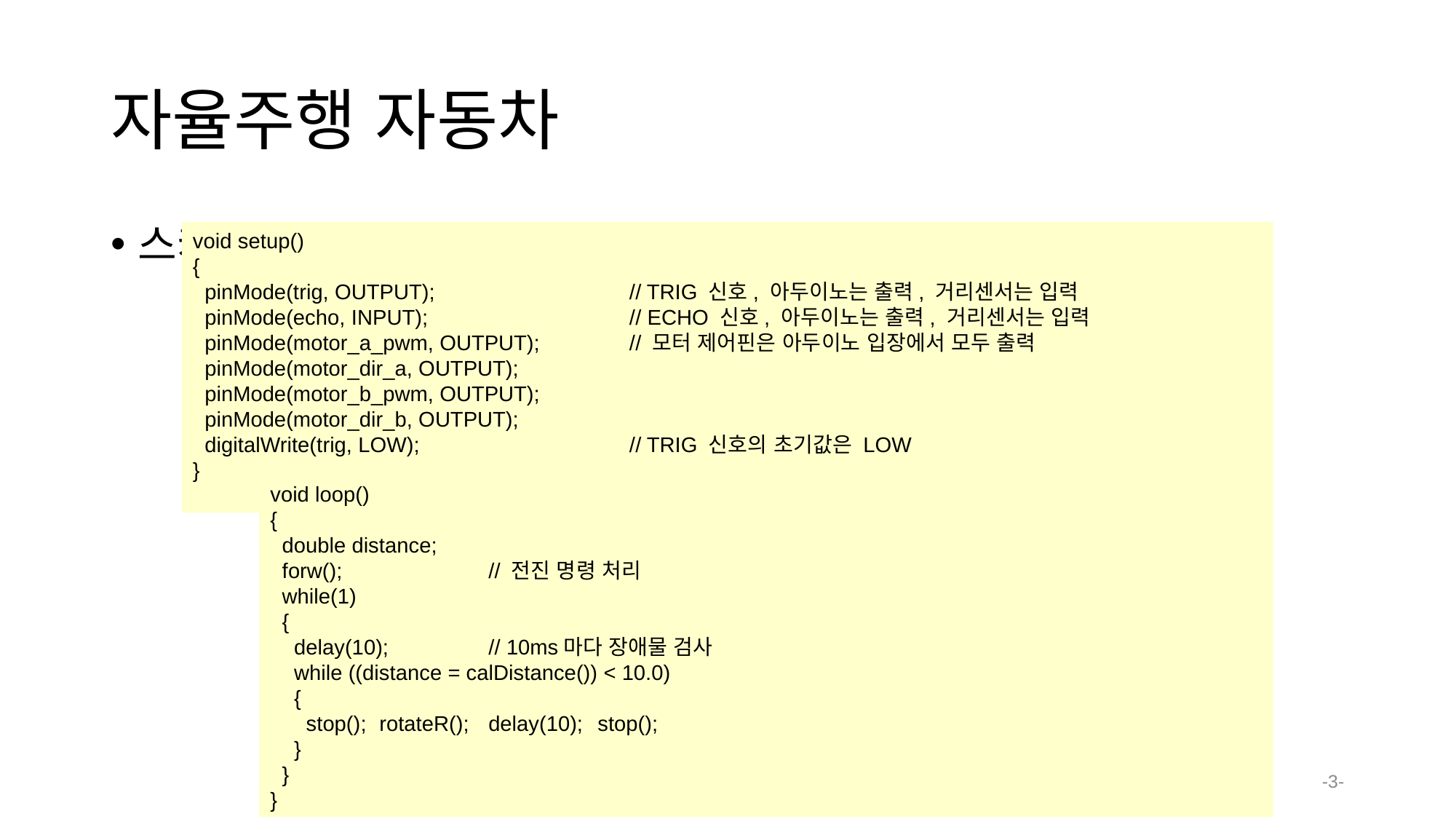

# 자율주행 자동차
스케치 프로그램
void setup()
{
  pinMode(trig, OUTPUT);		// TRIG 신호, 아두이노는 출력, 거리센서는 입력
  pinMode(echo, INPUT);		// ECHO 신호, 아두이노는 출력, 거리센서는 입력
  pinMode(motor_a_pwm, OUTPUT);	// 모터 제어핀은 아두이노 입장에서 모두 출력
  pinMode(motor_dir_a, OUTPUT);
  pinMode(motor_b_pwm, OUTPUT);
  pinMode(motor_dir_b, OUTPUT);
  digitalWrite(trig, LOW);		// TRIG 신호의 초기값은 LOW
}

void loop()
{
  double distance;
  forw();		// 전진 명령 처리
  while(1)
  {
    delay(10);	// 10ms마다 장애물 검사
    while ((distance = calDistance()) < 10.0)
    {
      stop();	rotateR();	delay(10);	stop();
    }
  }
}
-3-